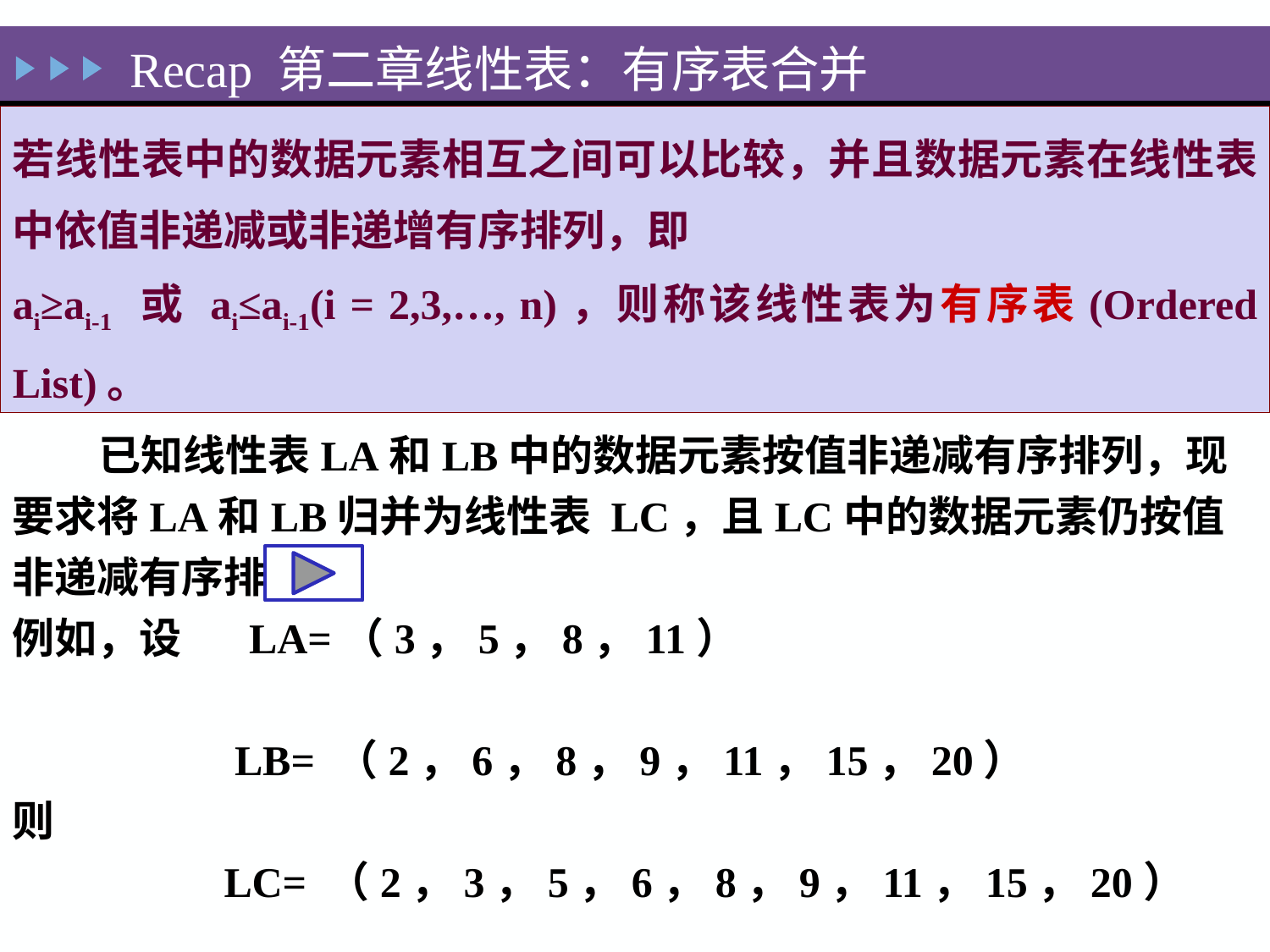

# Recap 第二章线性表：有序表合并
若线性表中的数据元素相互之间可以比较，并且数据元素在线性表中依值非递减或非递增有序排列，即
ai≥ai-1 或 ai≤ai-1(i = 2,3,…, n)，则称该线性表为有序表(Ordered List)。
        已知线性表LA和LB中的数据元素按值非递减有序排列，现要求将LA和LB归并为线性表 LC，且LC中的数据元素仍按值非递减有序排列。
例如，设      LA=（3，5，8，11）

     	         LB= （2，6，8，9，11，15，20）
则
      	        LC= （2，3，5，6，8，9，11，15，20）